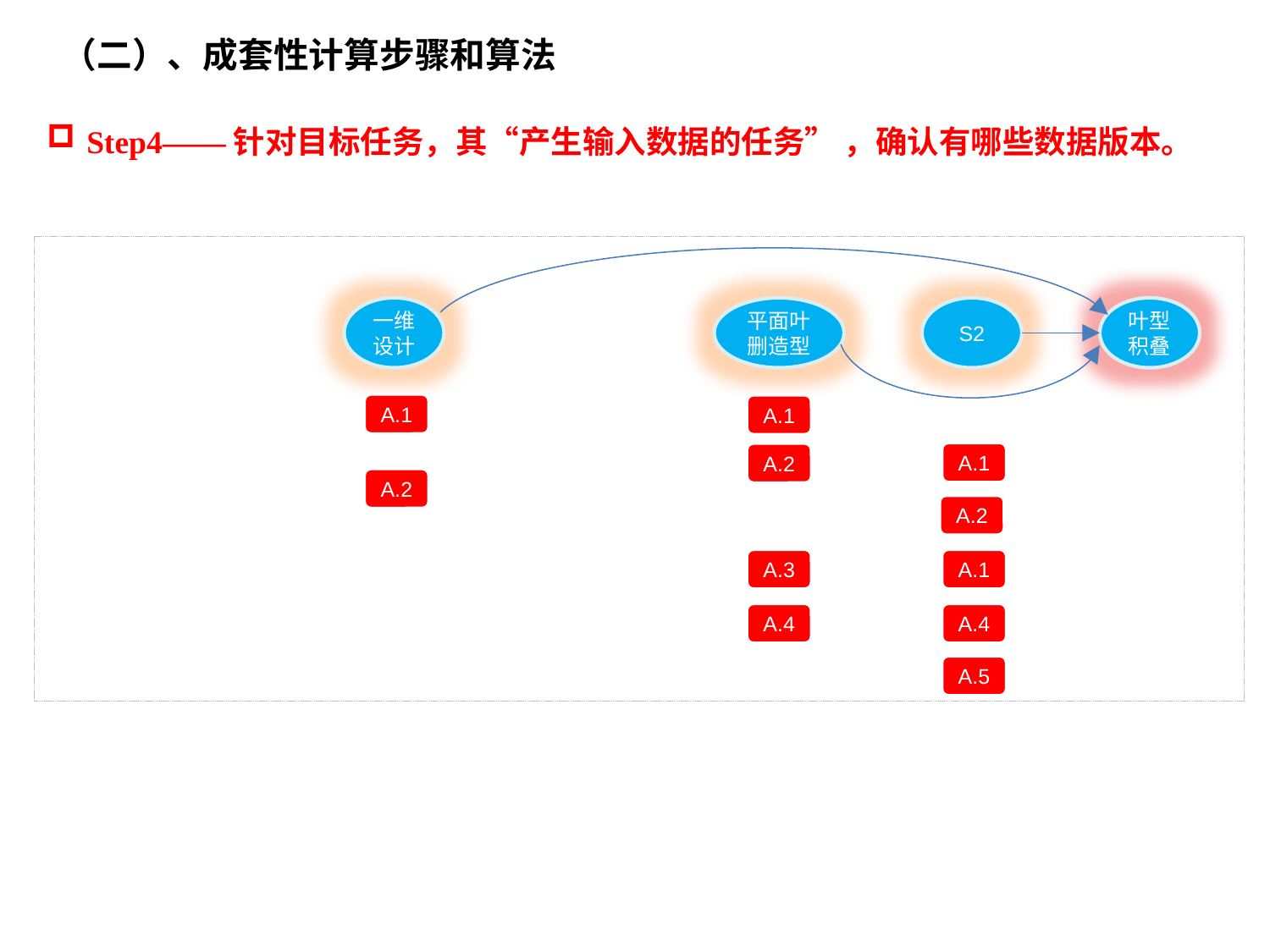

（二）、成套性计算步骤和算法
Step4——针对目标任务，其“产生输入数据的任务” ，确认有哪些数据版本。

一维设计
平面叶删造型
S2
叶型积叠
A.1
A.1
A.1
A.2
A.2
A.2
A.3
A.1
A.4
A.4
A.5